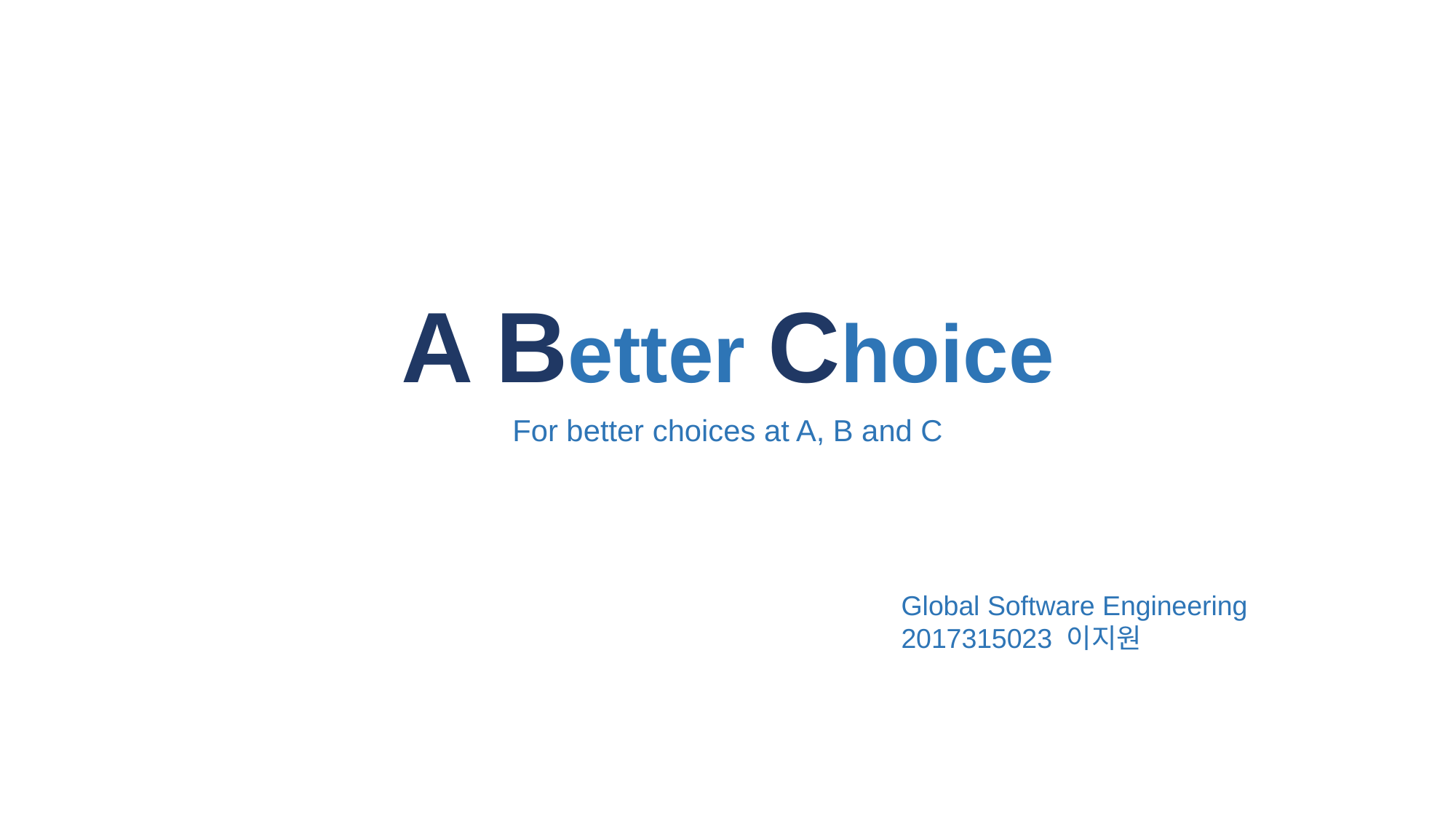

A Better Choice
For better choices at A, B and C
Global Software Engineering
2017315023 이지원